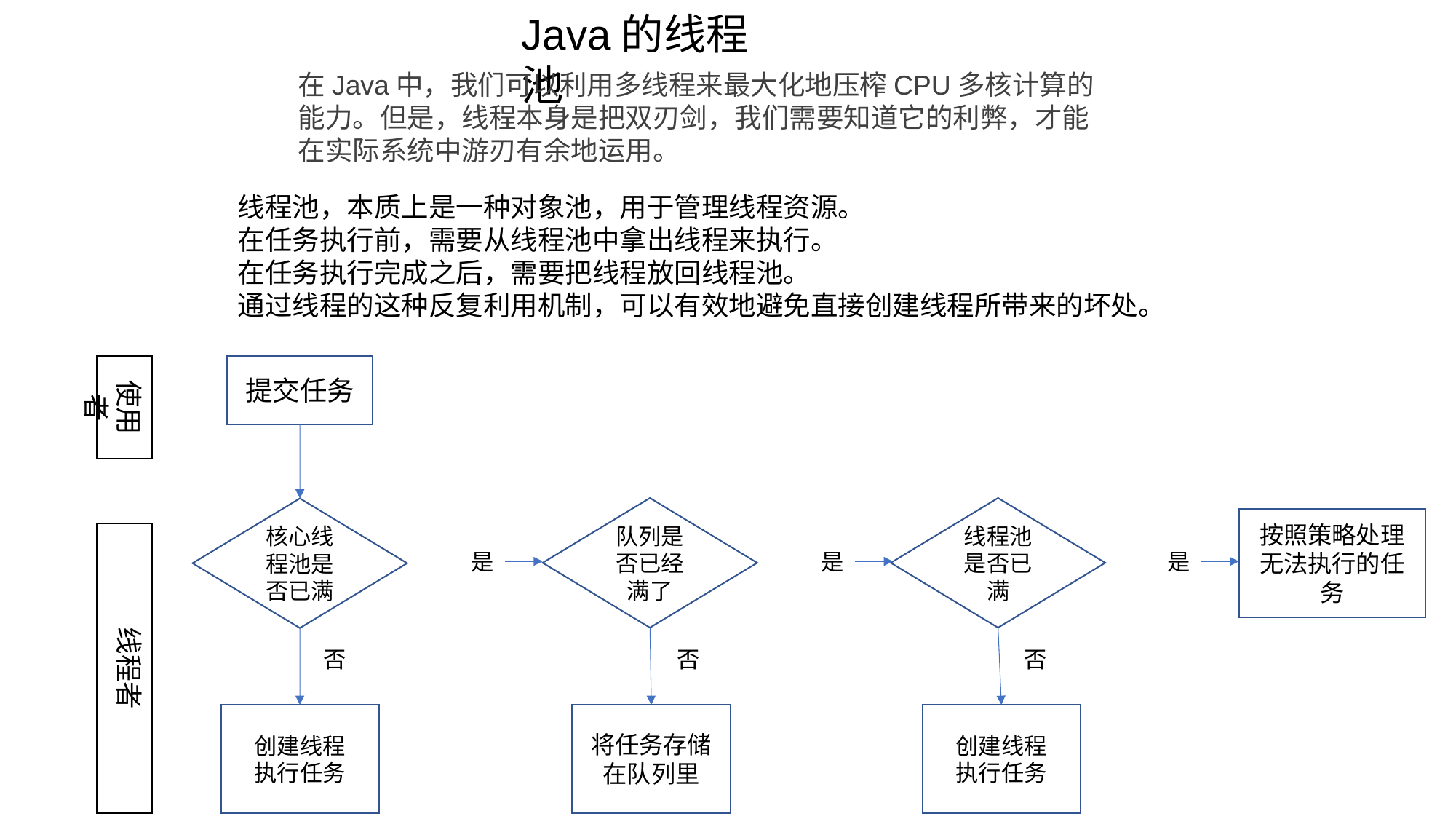

Java的线程池
在Java中，我们可以利用多线程来最大化地压榨CPU多核计算的能力。但是，线程本身是把双刃剑，我们需要知道它的利弊，才能在实际系统中游刃有余地运用。
线程池，本质上是一种对象池，用于管理线程资源。
在任务执行前，需要从线程池中拿出线程来执行。
在任务执行完成之后，需要把线程放回线程池。
通过线程的这种反复利用机制，可以有效地避免直接创建线程所带来的坏处。
使用者
提交任务
队列是否已经满了
线程池是否已满
核心线程池是否已满
按照策略处理
无法执行的任务
线程者
是
是
是
否
否
否
创建线程
执行任务
将任务存储在队列里
创建线程
执行任务